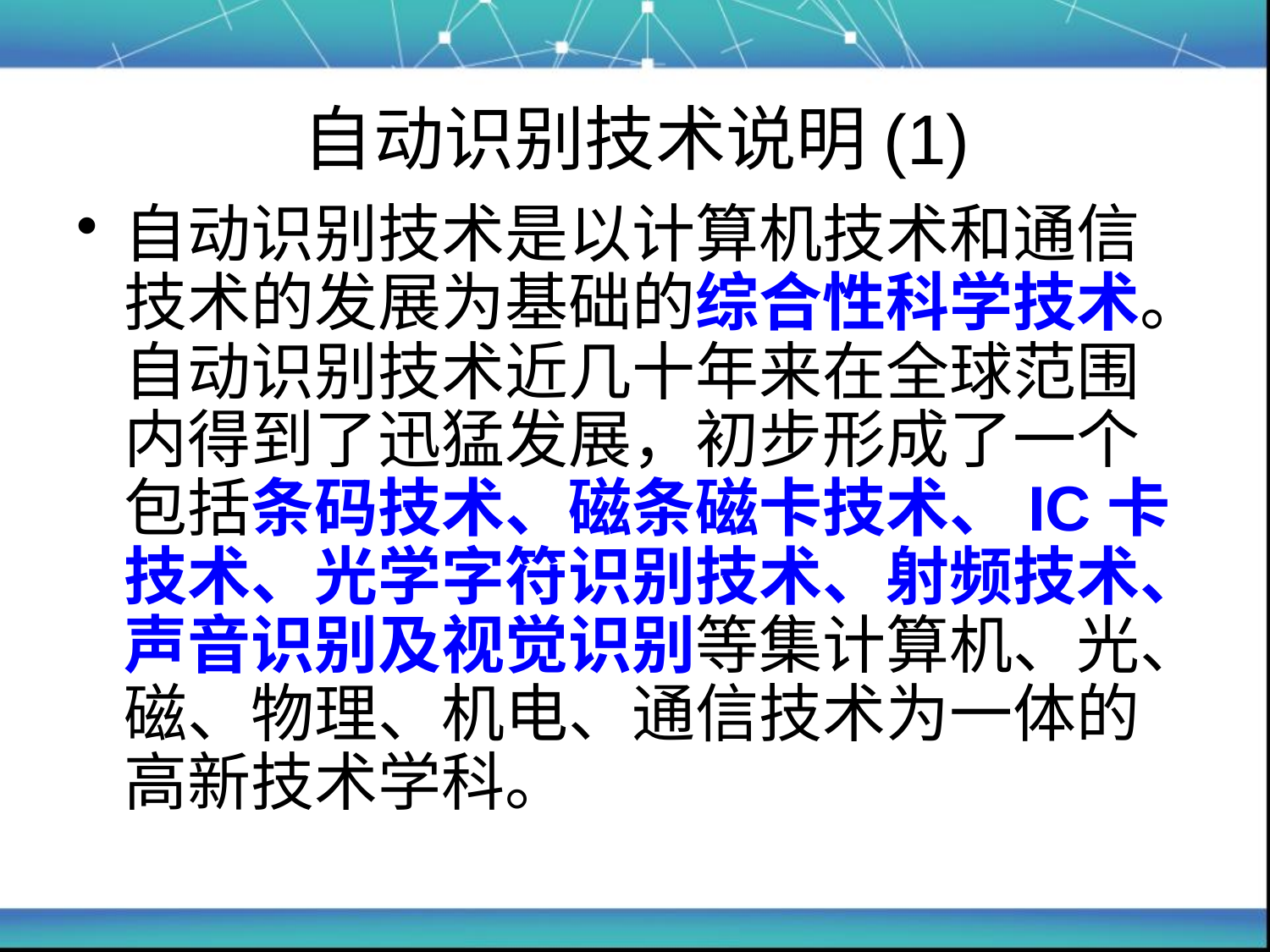

# 自动识别技术说明(1)
自动识别技术是以计算机技术和通信技术的发展为基础的综合性科学技术。自动识别技术近几十年来在全球范围内得到了迅猛发展，初步形成了一个包括条码技术、磁条磁卡技术、IC卡技术、光学字符识别技术、射频技术、声音识别及视觉识别等集计算机、光、磁、物理、机电、通信技术为一体的高新技术学科。
37